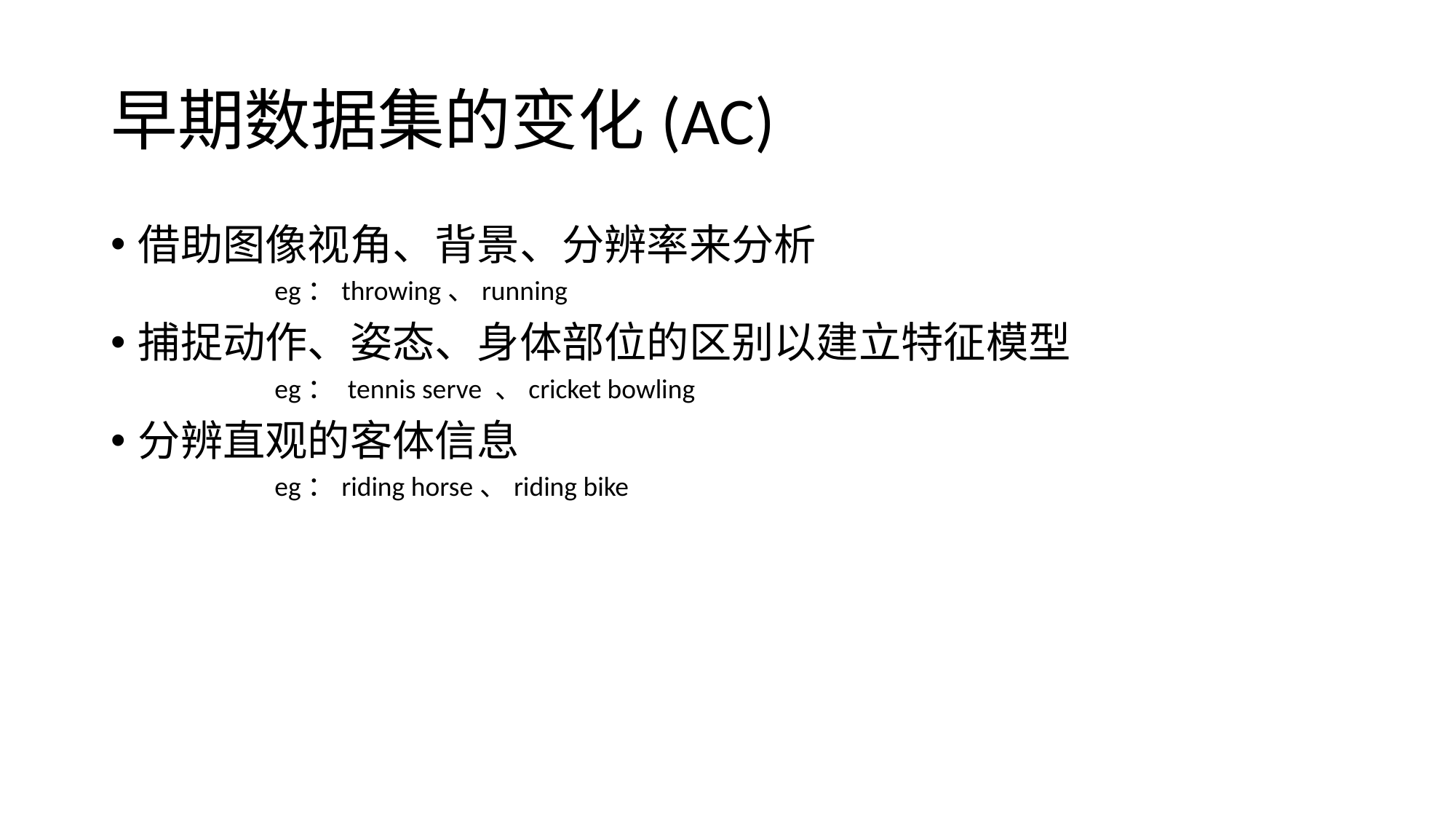

# 早期数据集的变化(AC)
借助图像视角、背景、分辨率来分析
eg：throwing、running
捕捉动作、姿态、身体部位的区别以建立特征模型
eg： tennis serve 、cricket bowling
分辨直观的客体信息
eg：riding horse、riding bike